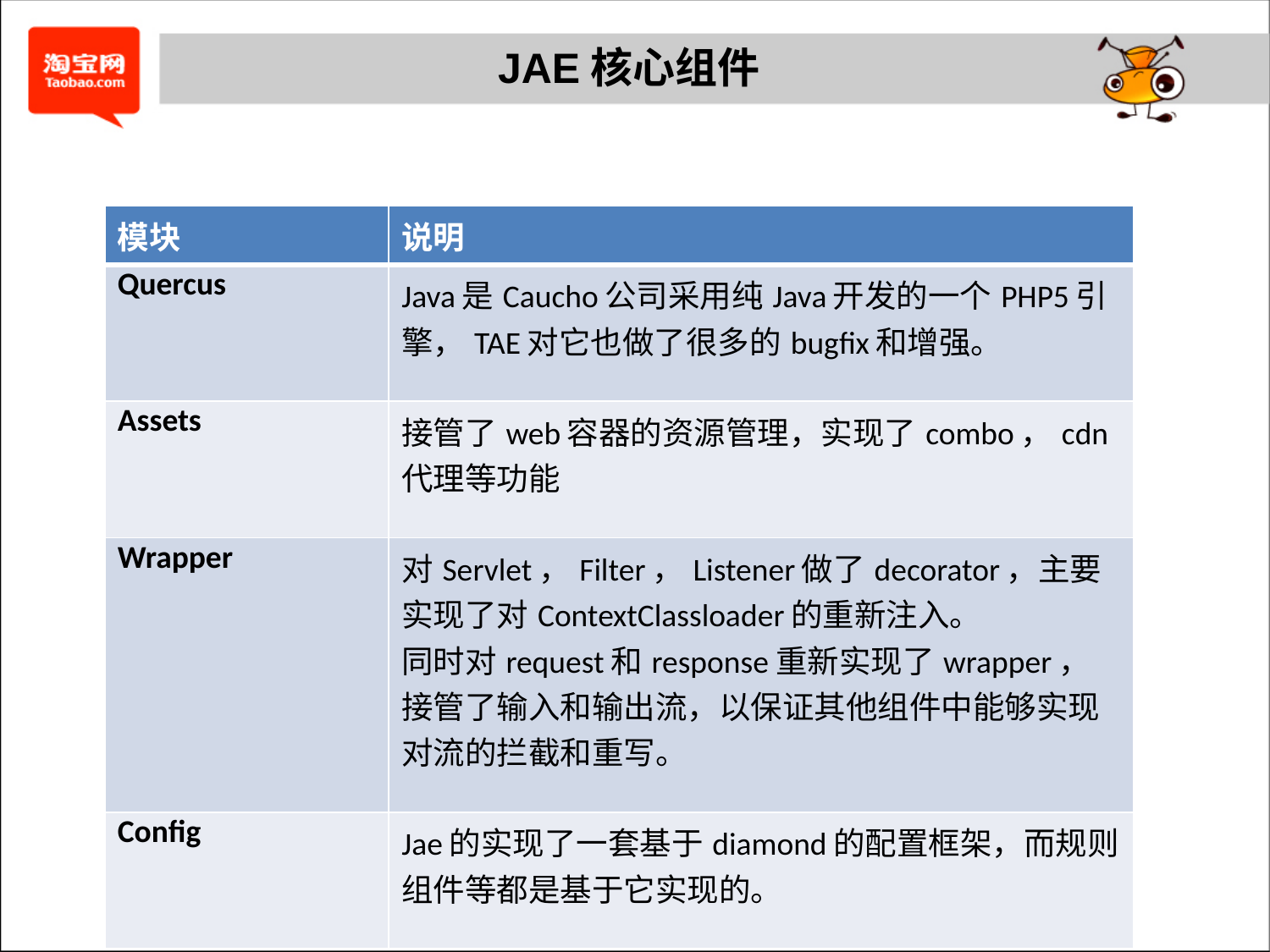

JAE核心组件
| 模块 | 说明 |
| --- | --- |
| Quercus | Java是Caucho公司采用纯Java开发的一个PHP5引擎，TAE对它也做了很多的bugfix和增强。 |
| Assets | 接管了web容器的资源管理，实现了combo，cdn代理等功能 |
| Wrapper | 对Servlet，Filter，Listener做了decorator，主要实现了对ContextClassloader的重新注入。 同时对request和response重新实现了wrapper，接管了输入和输出流，以保证其他组件中能够实现对流的拦截和重写。 |
| Config | Jae的实现了一套基于diamond的配置框架，而规则组件等都是基于它实现的。 |